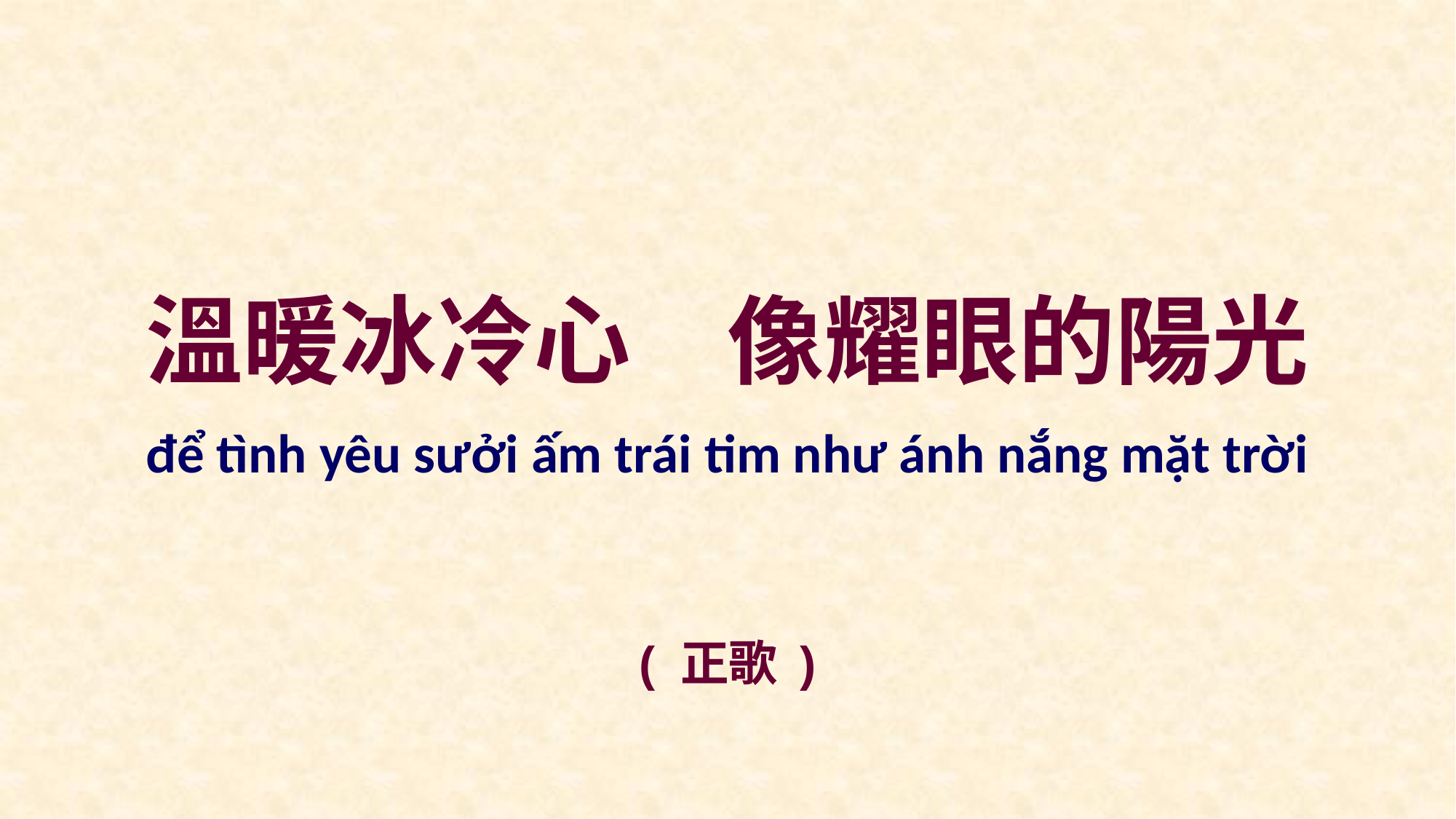

溫暖冰冷心　像耀眼的陽光
để tình yêu sưởi ấm trái tim như ánh nắng mặt trời
( 正歌 )